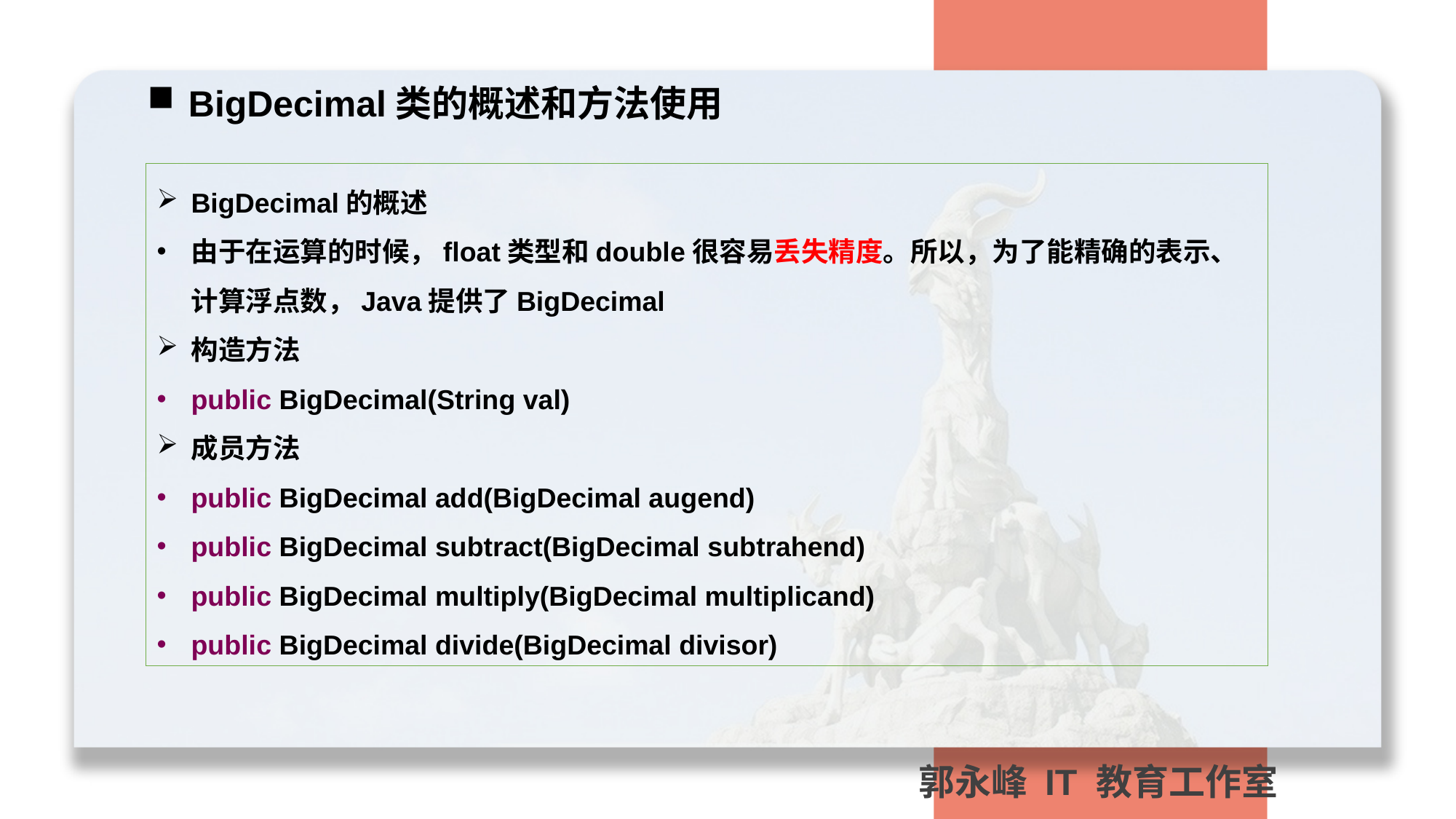

BigDecimal类的概述和方法使用
BigDecimal的概述
由于在运算的时候，float类型和double很容易丢失精度。所以，为了能精确的表示、计算浮点数，Java提供了BigDecimal
构造方法
public BigDecimal(String val)
成员方法
public BigDecimal add(BigDecimal augend)
public BigDecimal subtract(BigDecimal subtrahend)
public BigDecimal multiply(BigDecimal multiplicand)
public BigDecimal divide(BigDecimal divisor)